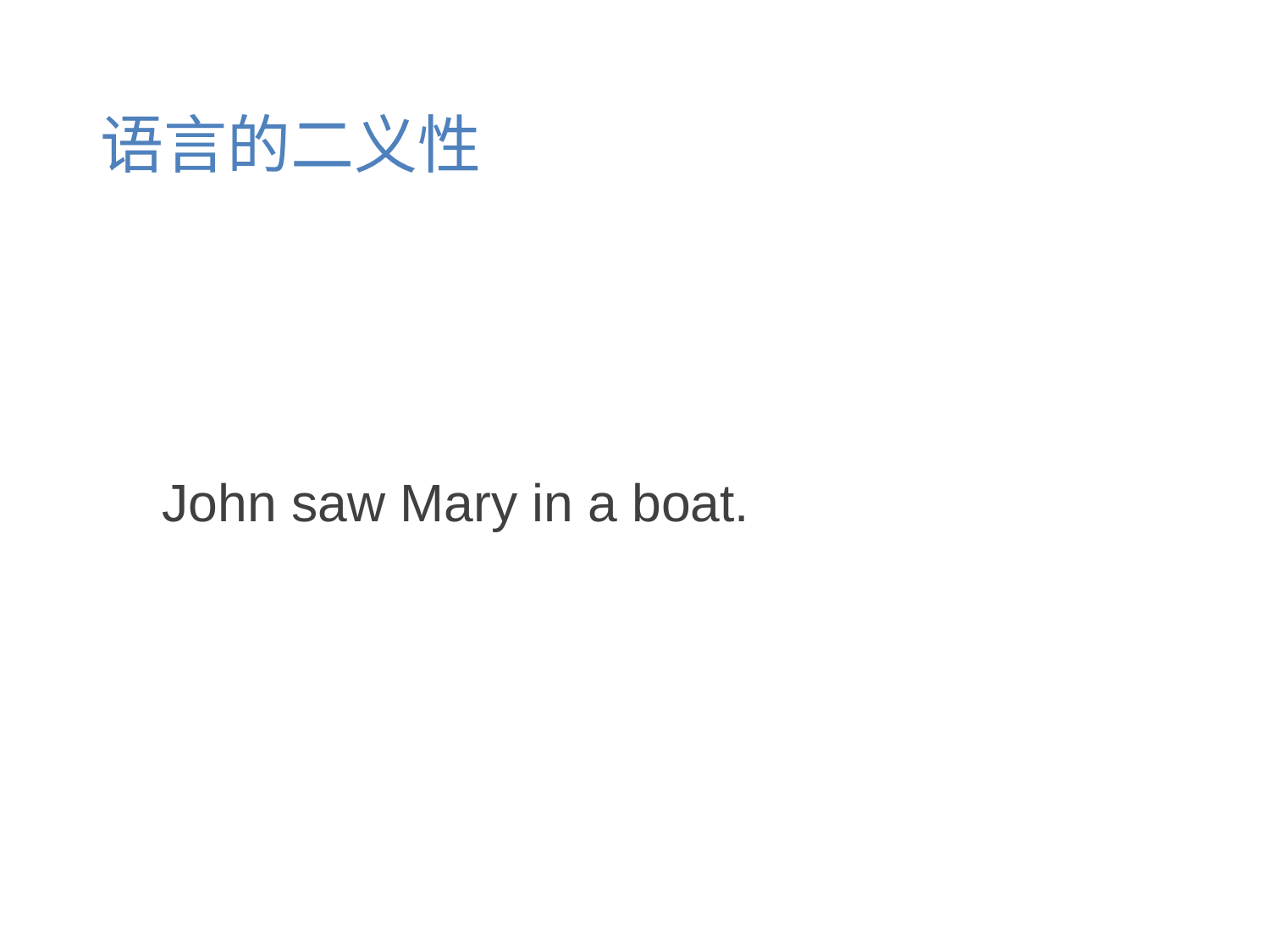

# 语言的二义性

John saw Mary in a boat.